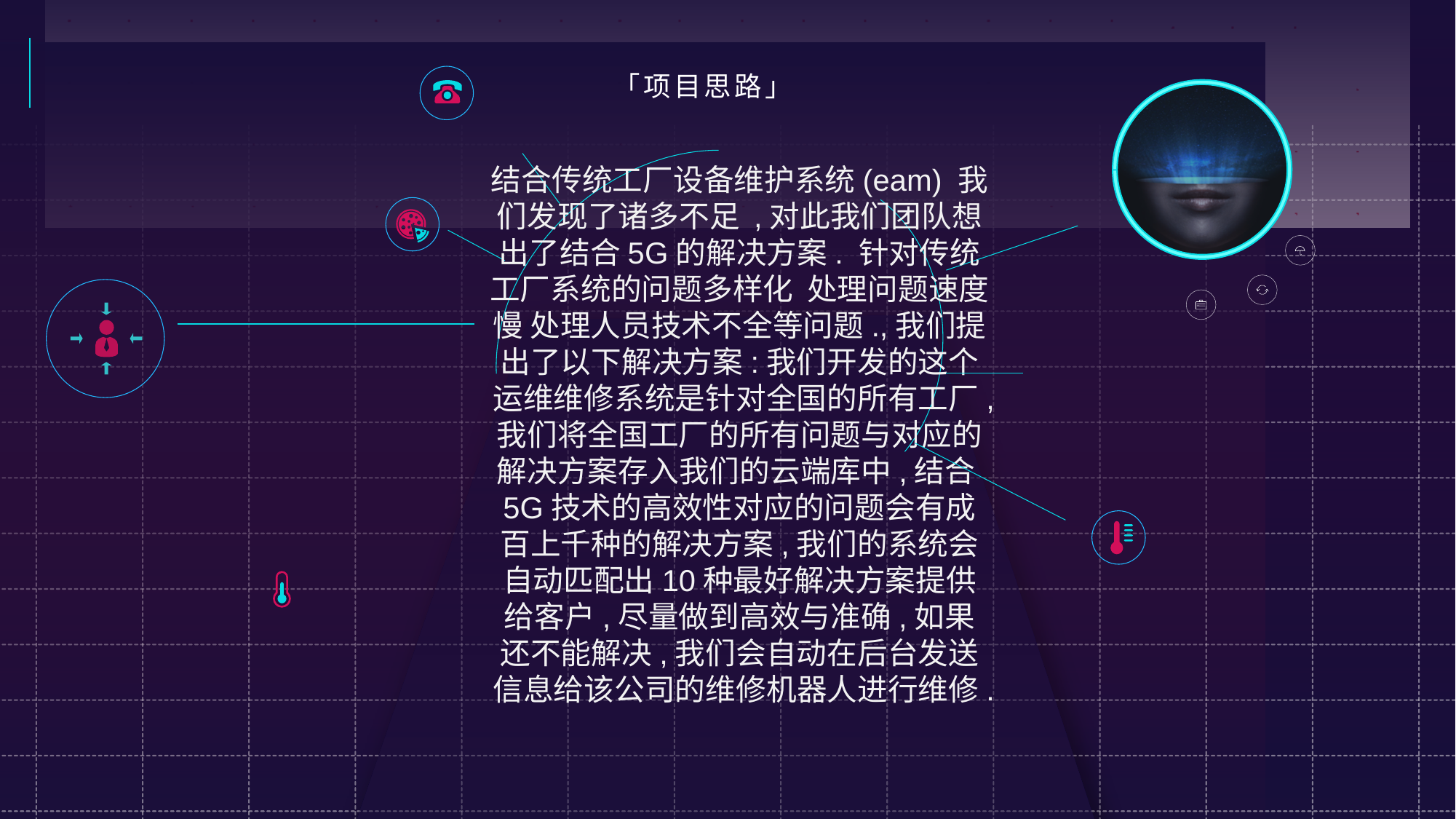

「项目思路」

结合传统工厂设备维护系统(eam) 我们发现了诸多不足 ,对此我们团队想出了结合5G的解决方案. 针对传统工厂系统的问题多样化  处理问题速度慢 处理人员技术不全等问题.,我们提出了以下解决方案:我们开发的这个运维维修系统是针对全国的所有工厂,我们将全国工厂的所有问题与对应的解决方案存入我们的云端库中,结合5G技术的高效性对应的问题会有成百上千种的解决方案,我们的系统会自动匹配出10种最好解决方案提供给客户,尽量做到高效与准确,如果还不能解决,我们会自动在后台发送信息给该公司的维修机器人进行维修.